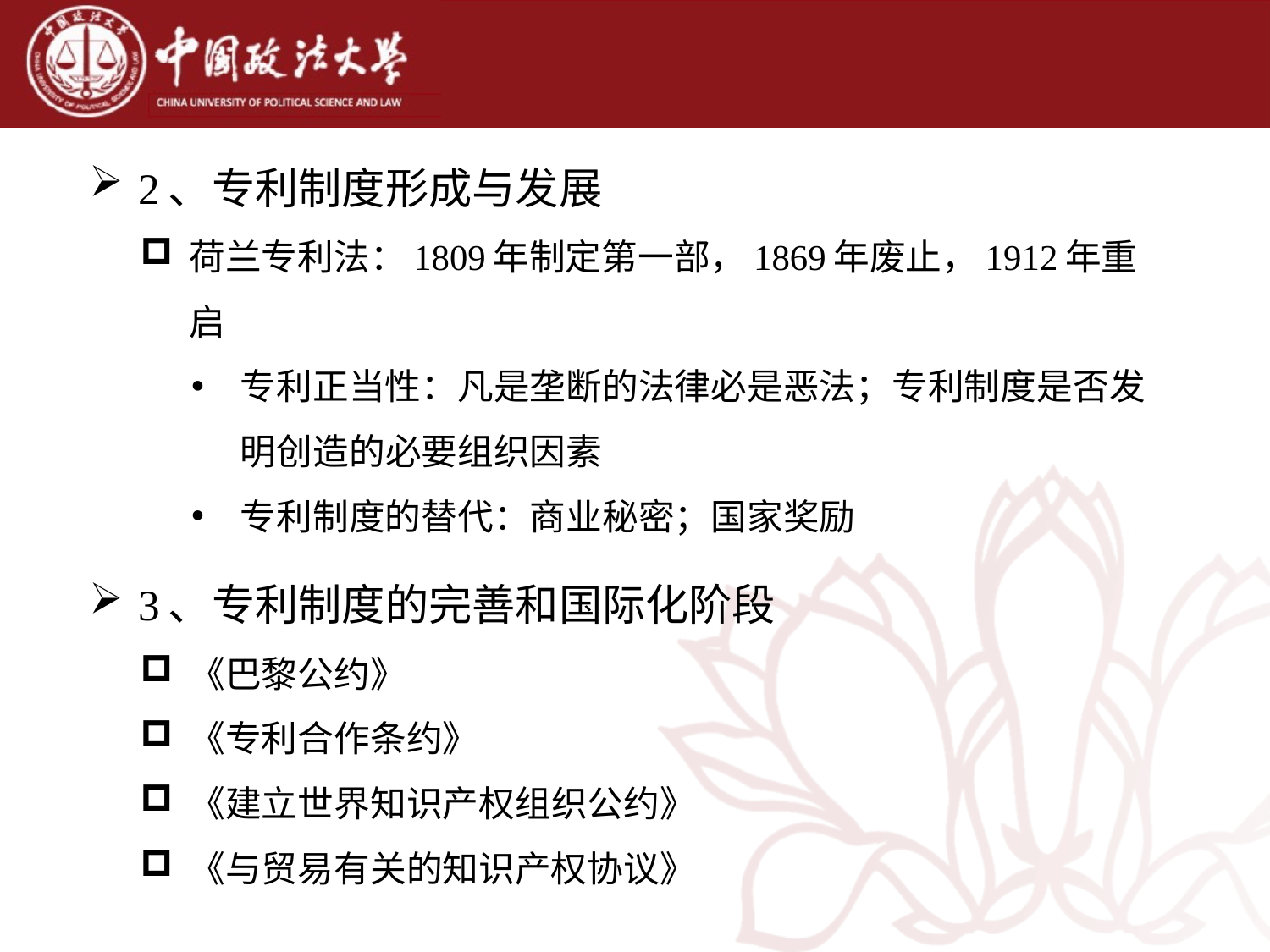

2、专利制度形成与发展
荷兰专利法：1809年制定第一部，1869年废止，1912年重启
专利正当性：凡是垄断的法律必是恶法；专利制度是否发明创造的必要组织因素
专利制度的替代：商业秘密；国家奖励
3、专利制度的完善和国际化阶段
《巴黎公约》
《专利合作条约》
《建立世界知识产权组织公约》
《与贸易有关的知识产权协议》